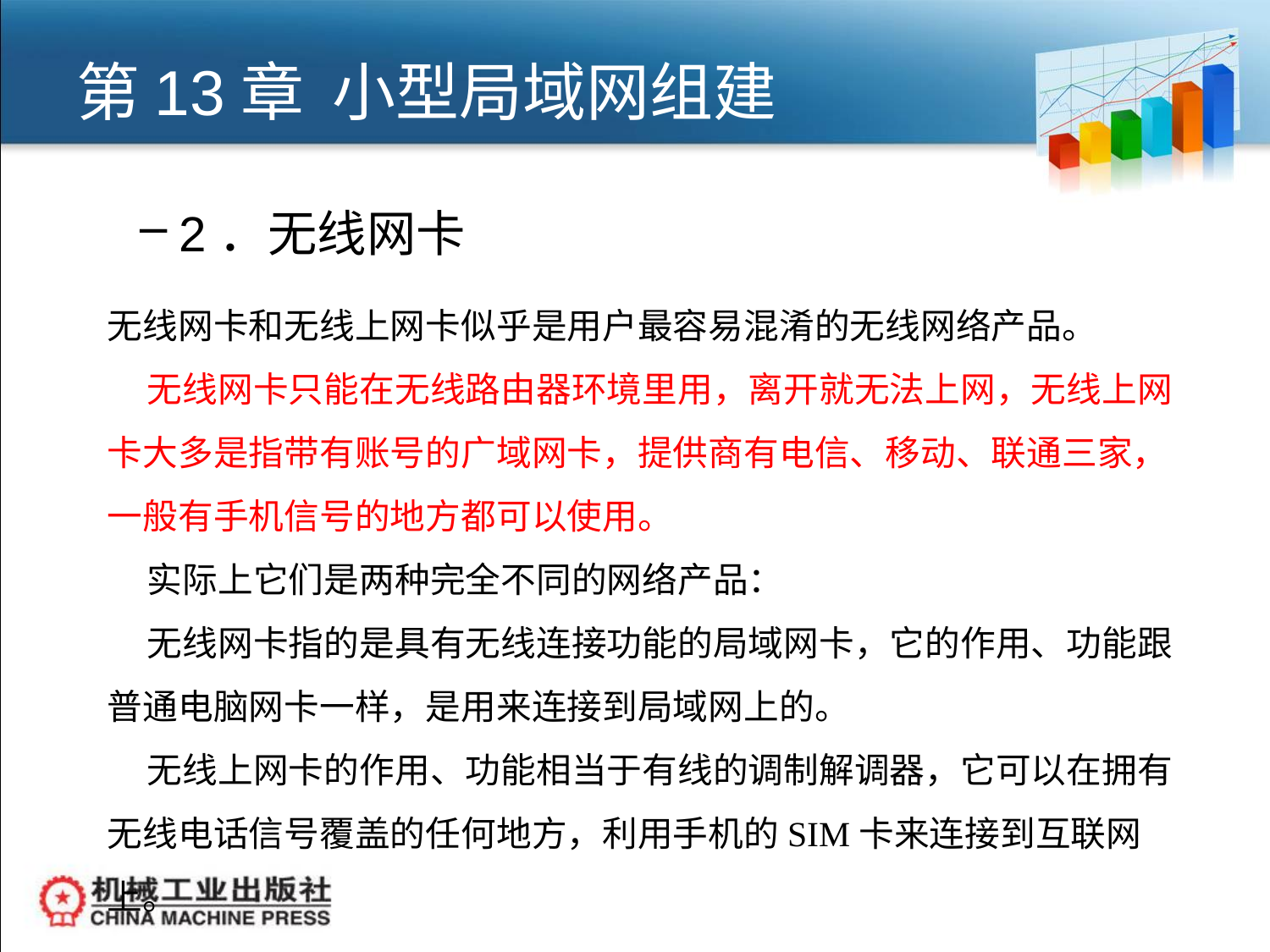

# 第13章  小型局域网组建
2．无线网卡
无线网卡和无线上网卡似乎是用户最容易混淆的无线网络产品。
    无线网卡只能在无线路由器环境里用，离开就无法上网，无线上网卡大多是指带有账号的广域网卡，提供商有电信、移动、联通三家，一般有手机信号的地方都可以使用。
    实际上它们是两种完全不同的网络产品：
    无线网卡指的是具有无线连接功能的局域网卡，它的作用、功能跟普通电脑网卡一样，是用来连接到局域网上的。
    无线上网卡的作用、功能相当于有线的调制解调器，它可以在拥有无线电话信号覆盖的任何地方，利用手机的SIM卡来连接到互联网上。